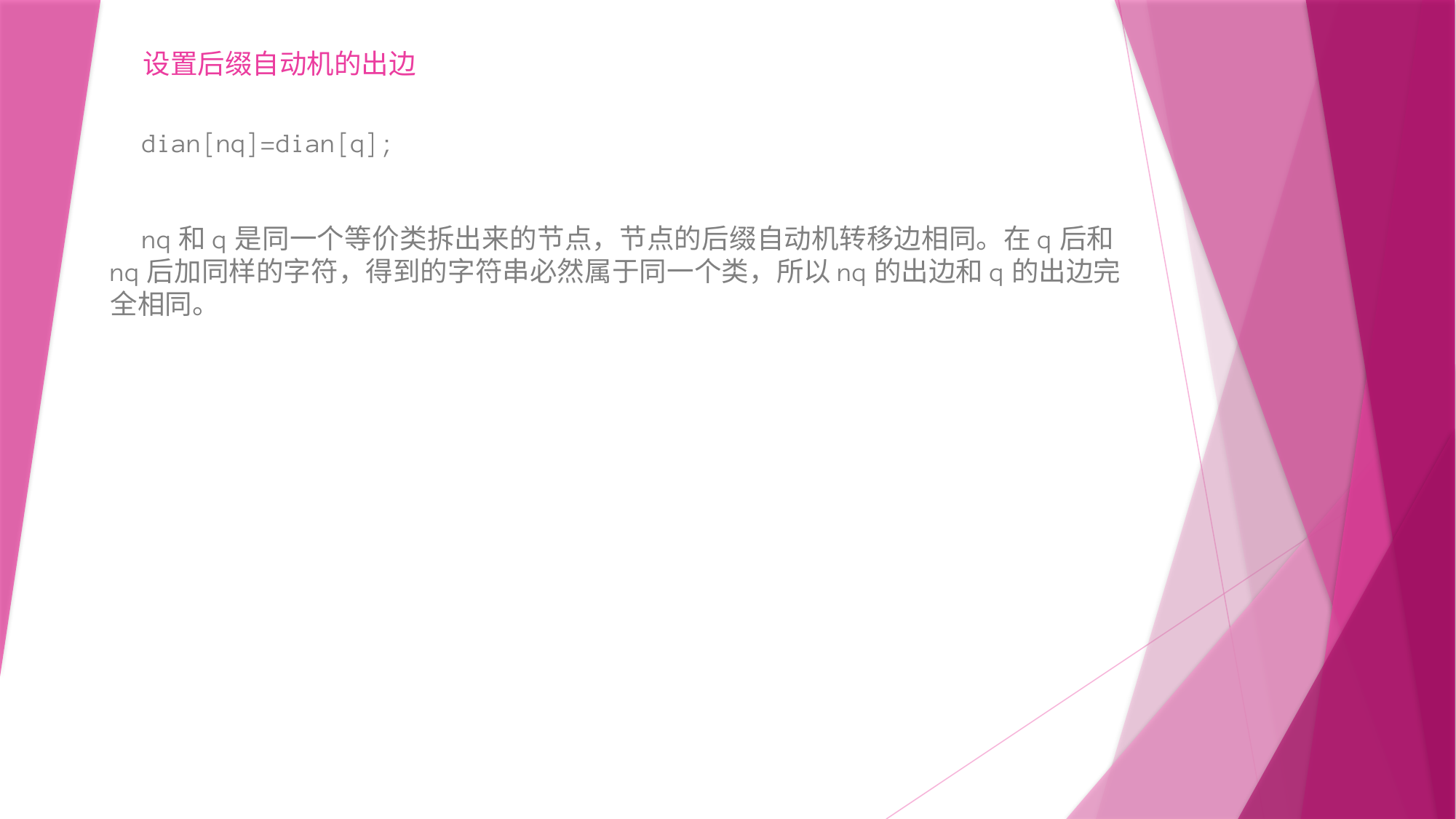

# 设置后缀自动机的出边
dian[nq]=dian[q];

nq和q是同一个等价类拆出来的节点，节点的后缀自动机转移边相同。在q后和nq后加同样的字符，得到的字符串必然属于同一个类，所以nq的出边和q的出边完全相同。